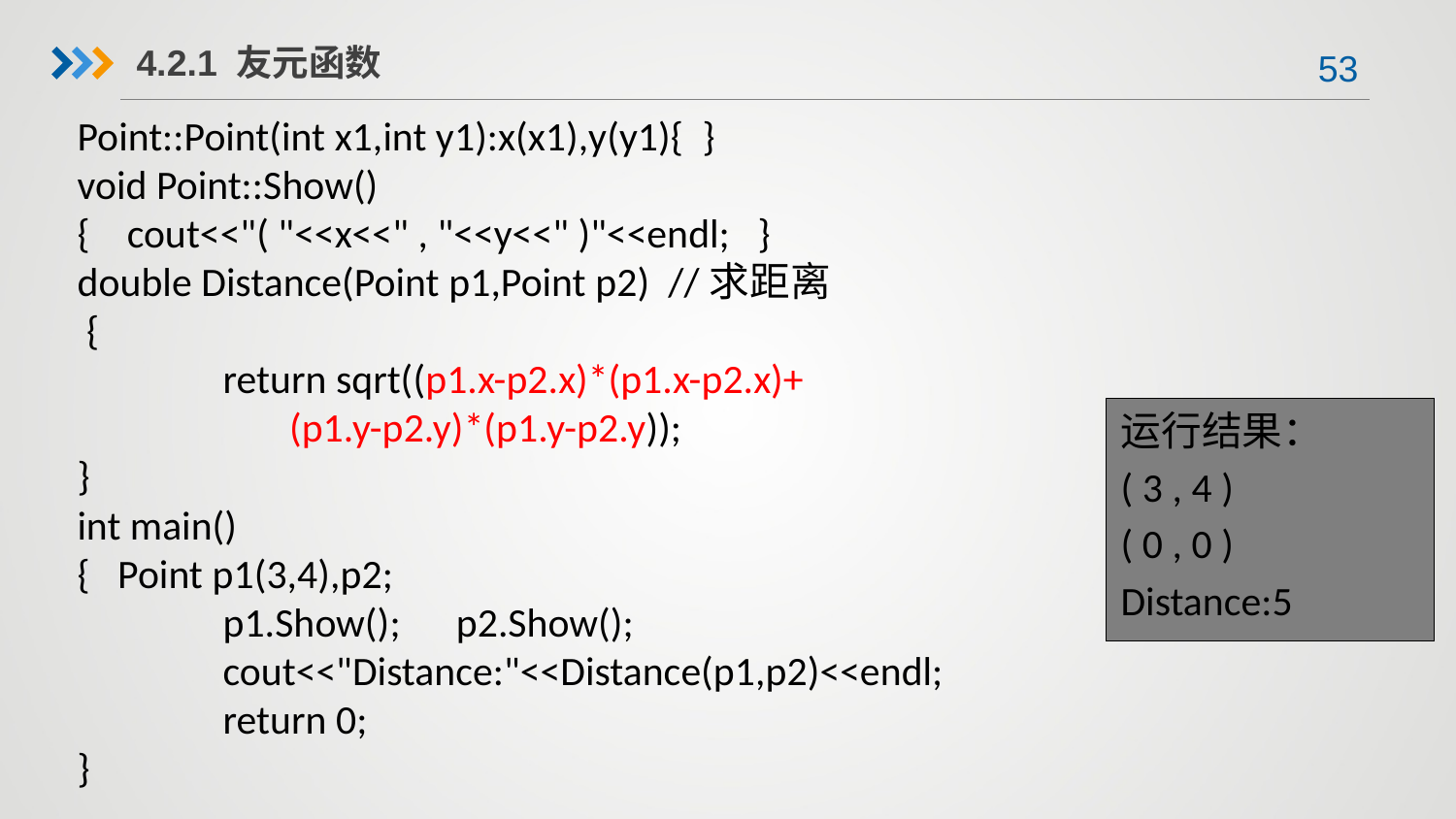

4.2.1 友元函数
Point::Point(int x1,int y1):x(x1),y(y1){  }
void Point::Show()
{    cout<<"( "<<x<<" , "<<y<<" )"<<endl;   }
double Distance(Point p1,Point p2)  //求距离
 {
	return sqrt((p1.x-p2.x)*(p1.x-p2.x)+
                       (p1.y-p2.y)*(p1.y-p2.y));
}
int main()
{   Point p1(3,4),p2;
	p1.Show();      p2.Show();
	cout<<"Distance:"<<Distance(p1,p2)<<endl;
	return 0;
}
运行结果：
( 3 , 4 )
( 0 , 0 )
Distance:5